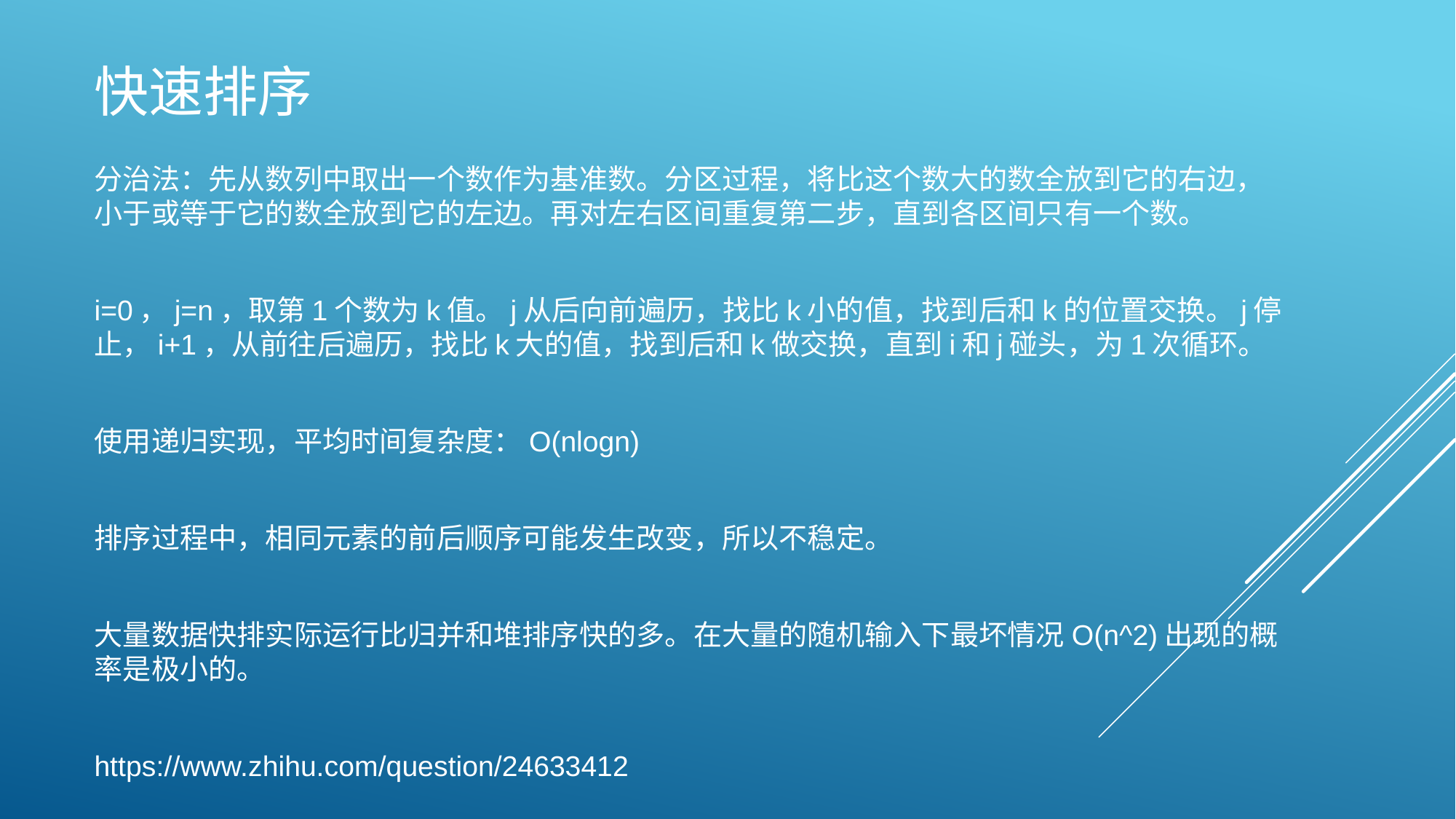

# 快速排序
分治法：先从数列中取出一个数作为基准数。分区过程，将比这个数大的数全放到它的右边，小于或等于它的数全放到它的左边。再对左右区间重复第二步，直到各区间只有一个数。

i=0，j=n，取第1个数为k值。j从后向前遍历，找比k小的值，找到后和k的位置交换。j停止，i+1，从前往后遍历，找比k大的值，找到后和k做交换，直到i和j碰头，为1次循环。

使用递归实现，平均时间复杂度：O(nlogn)

排序过程中，相同元素的前后顺序可能发生改变，所以不稳定。

大量数据快排实际运行比归并和堆排序快的多。在大量的随机输入下最坏情况O(n^2)出现的概率是极小的。

https://www.zhihu.com/question/24633412